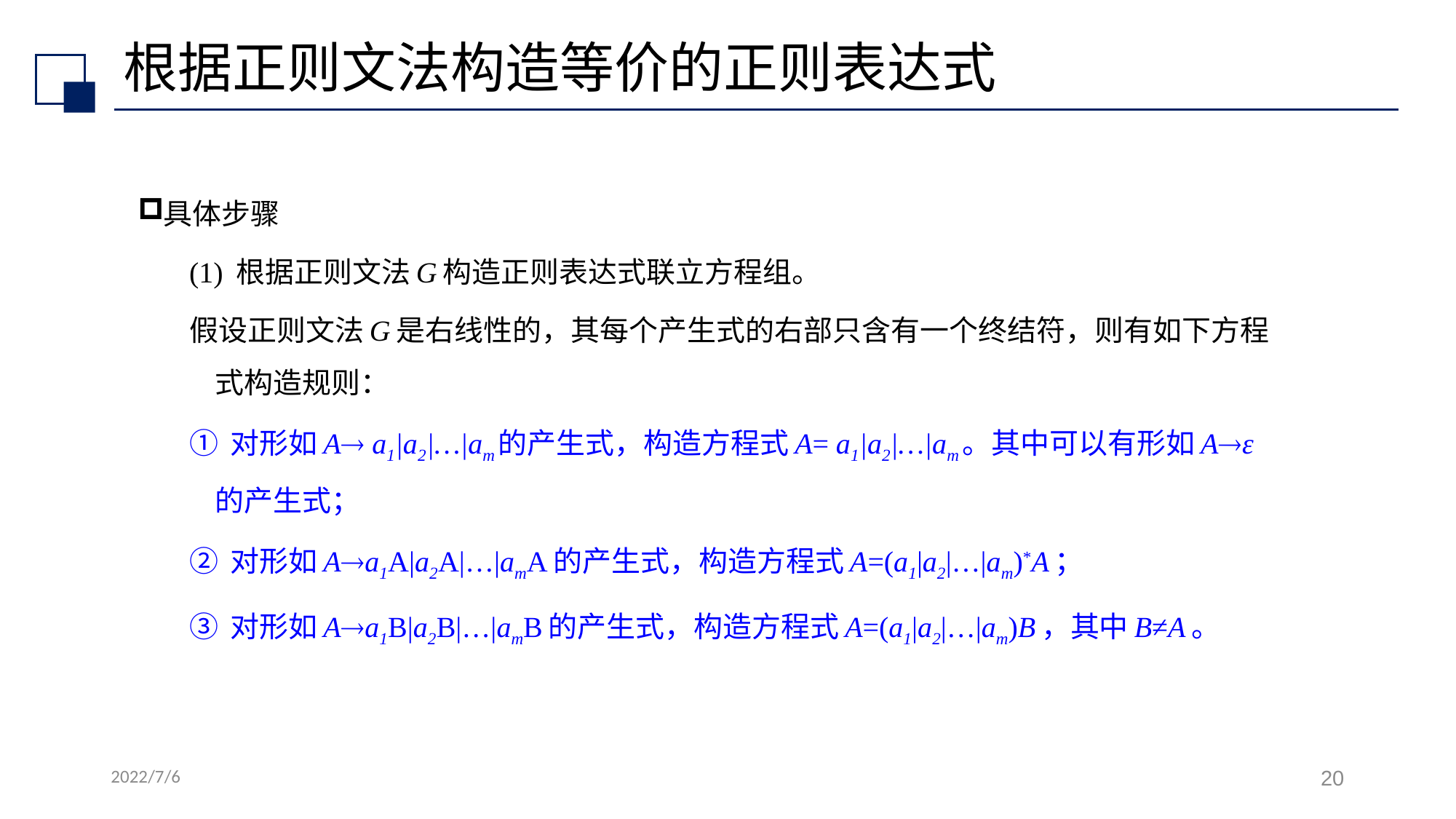

# 根据正则文法构造等价的正则表达式
具体步骤
(1) 根据正则文法G构造正则表达式联立方程组。
假设正则文法G是右线性的，其每个产生式的右部只含有一个终结符，则有如下方程式构造规则：
① 对形如A→ a1|a2|…|am的产生式，构造方程式A= a1|a2|…|am。其中可以有形如A→ε的产生式；
② 对形如A→a1A|a2A|…|amA的产生式，构造方程式A=(a1|a2|…|am)*A；
③ 对形如A→a1B|a2B|…|amB的产生式，构造方程式A=(a1|a2|…|am)B，其中B≠A。
2022/7/6
20